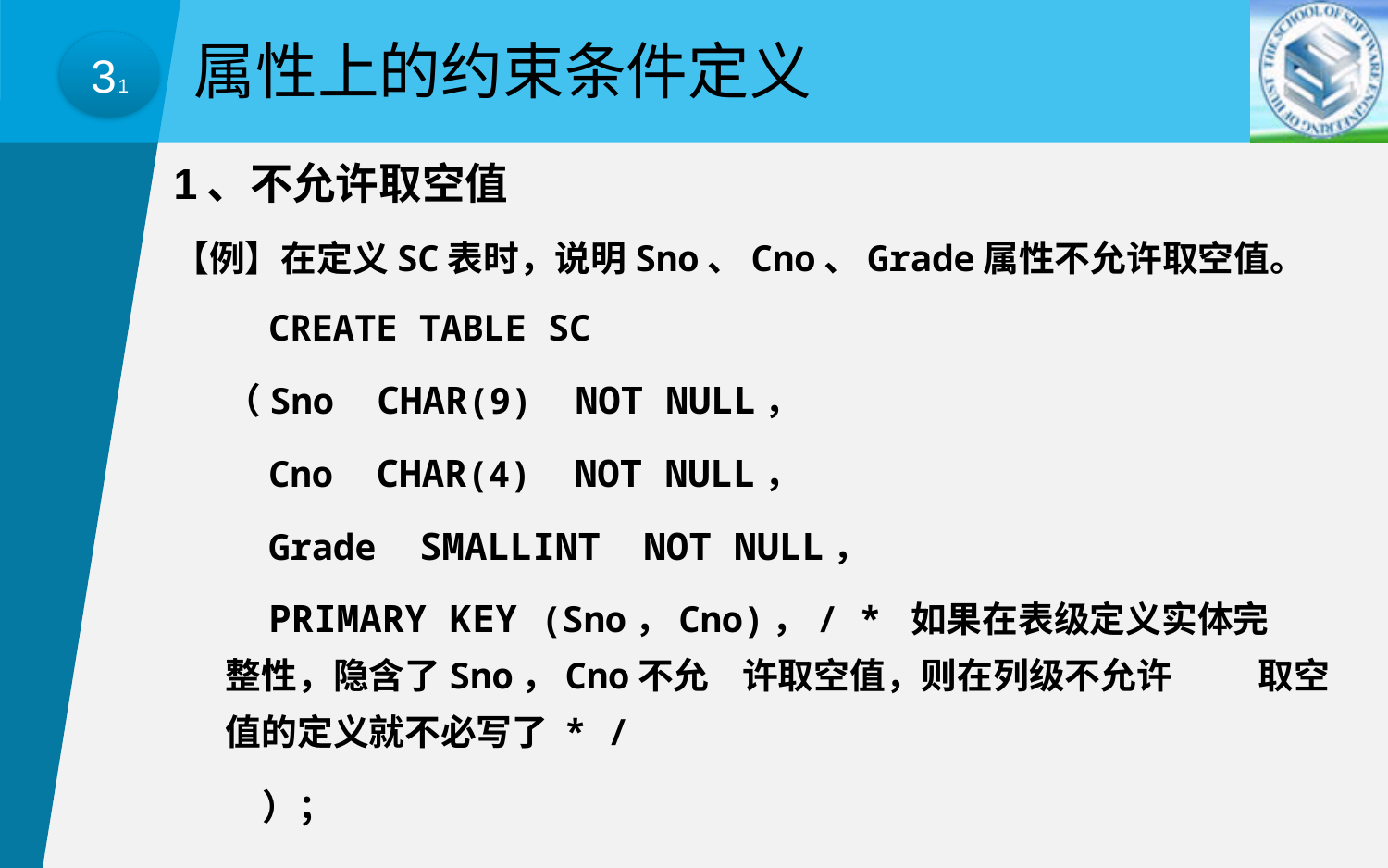

属性上的约束条件定义
3.1
1、不允许取空值
【例】在定义SC表时，说明Sno、Cno、Grade属性不允许取空值。
	  CREATE TABLE SC
		（Sno  CHAR(9)  NOT NULL，
		  Cno  CHAR(4)  NOT NULL，
		  Grade  SMALLINT  NOT NULL，
		  PRIMARY KEY (Sno，Cno)，/ * 如果在表级定义实体完						整性，隐含了Sno，Cno不允					许取空值，则在列级不允许					取空值的定义就不必写了 * /
          ）；